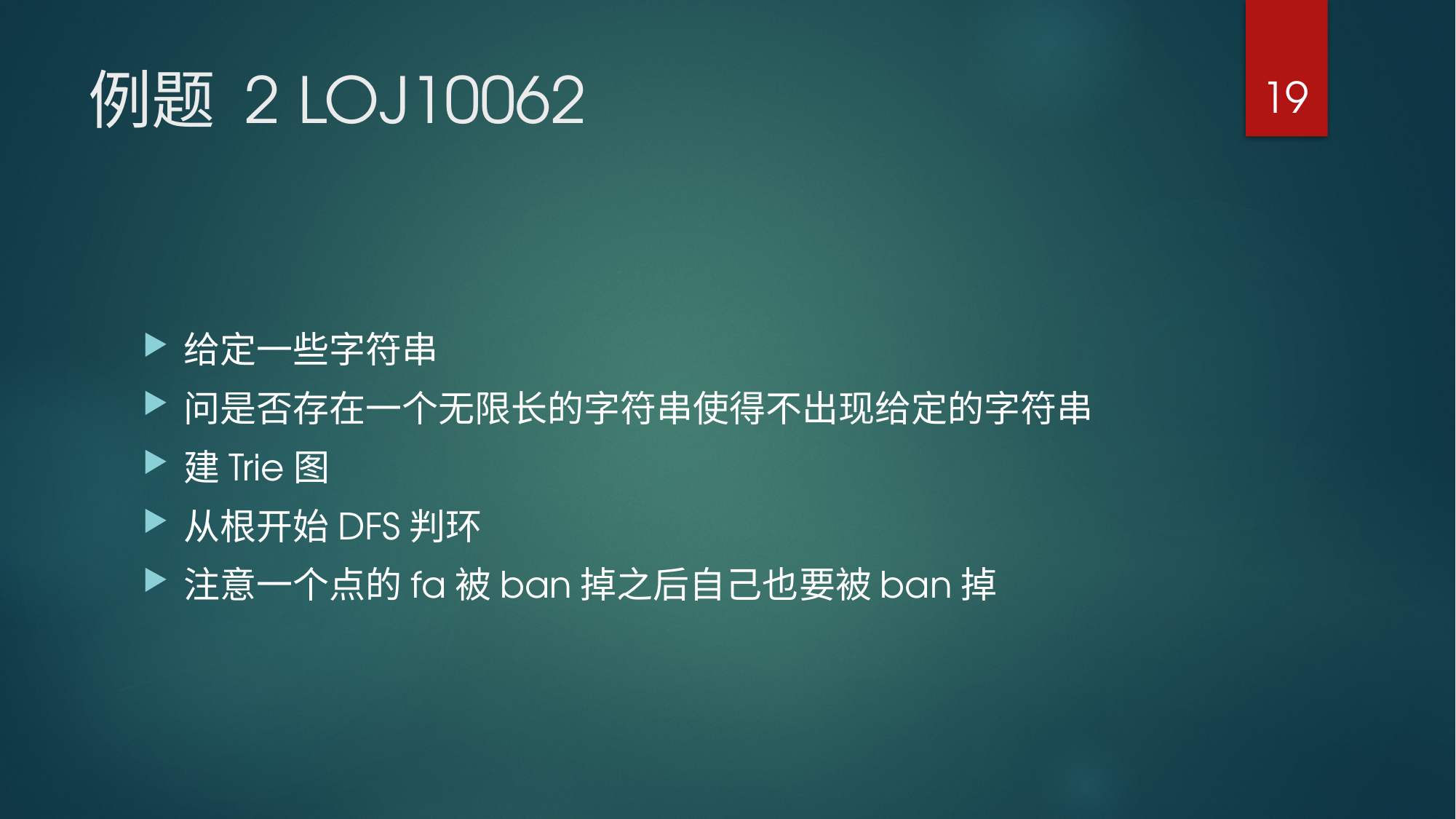

19
# 例题 2 LOJ10062
给定一些字符串
问是否存在一个无限长的字符串使得不出现给定的字符串
建Trie图
从根开始DFS判环
注意一个点的fa被ban掉之后自己也要被ban掉